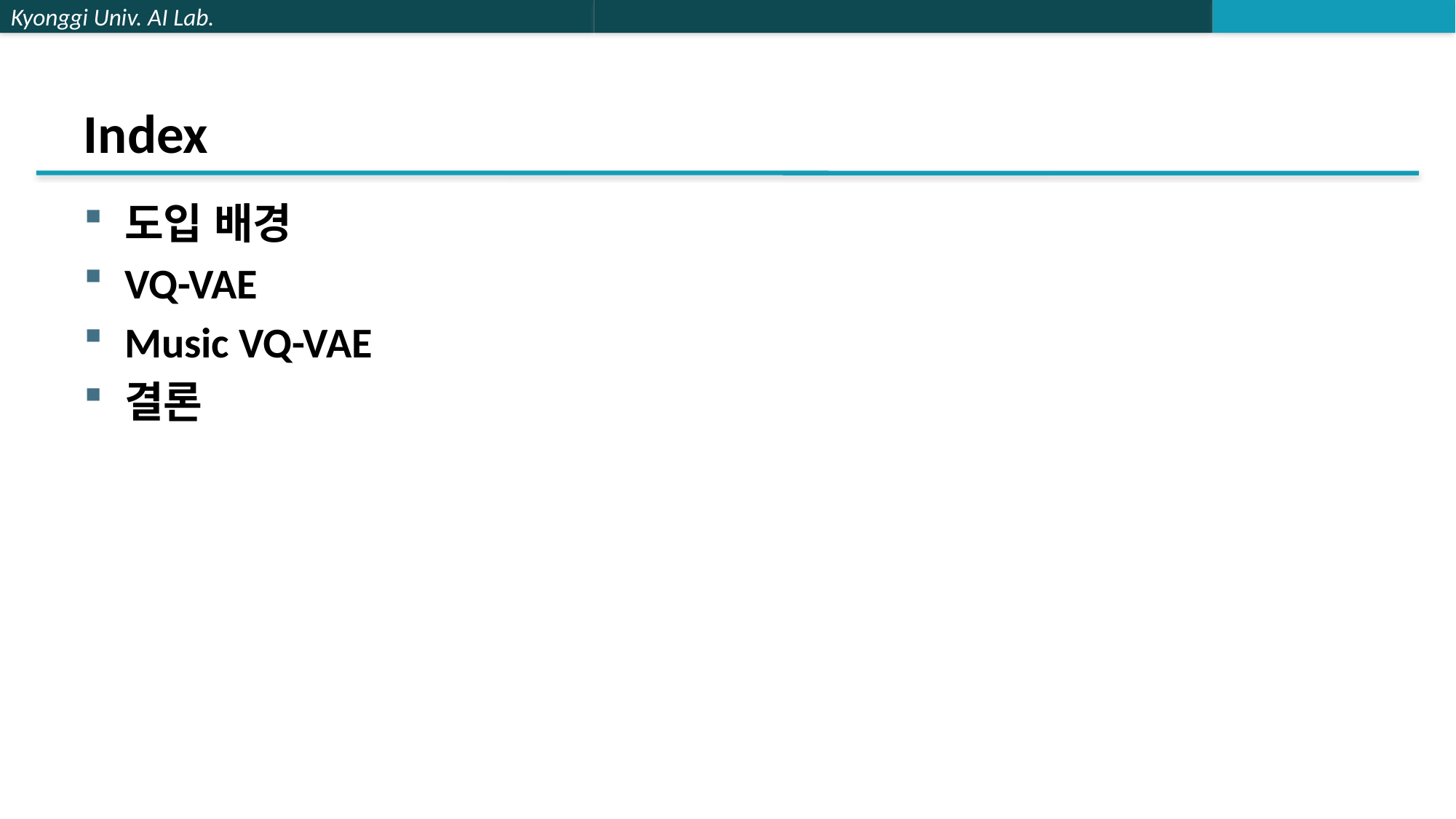

# Index
도입 배경
VQ-VAE
Music VQ-VAE
결론